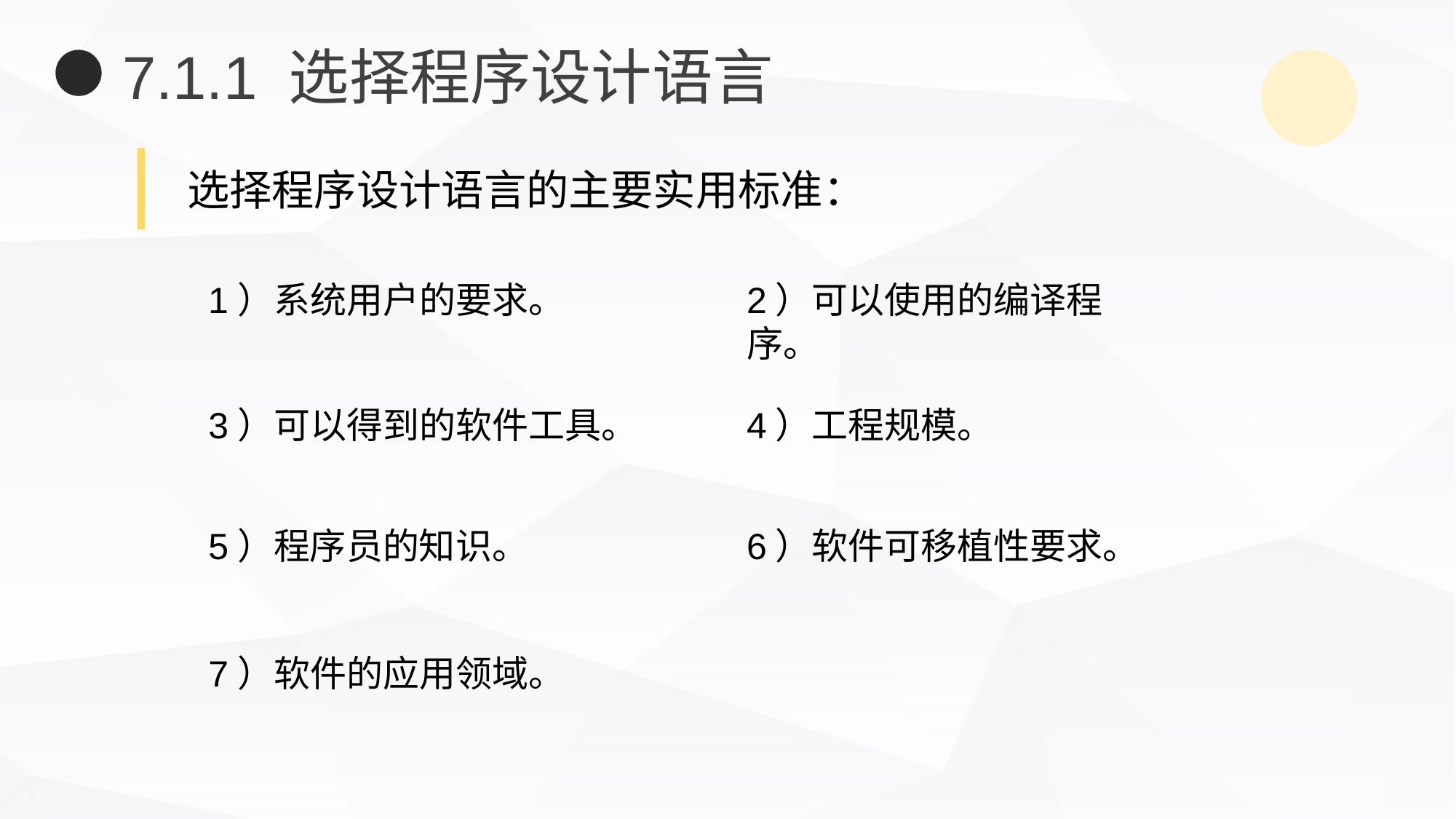

7.1.1 选择程序设计语言

选择程序设计语言的主要实用标准：
1）系统用户的要求。
2）可以使用的编译程序。
3）可以得到的软件工具。
4）工程规模。
5）程序员的知识。
6）软件可移植性要求。
7）软件的应用领域。